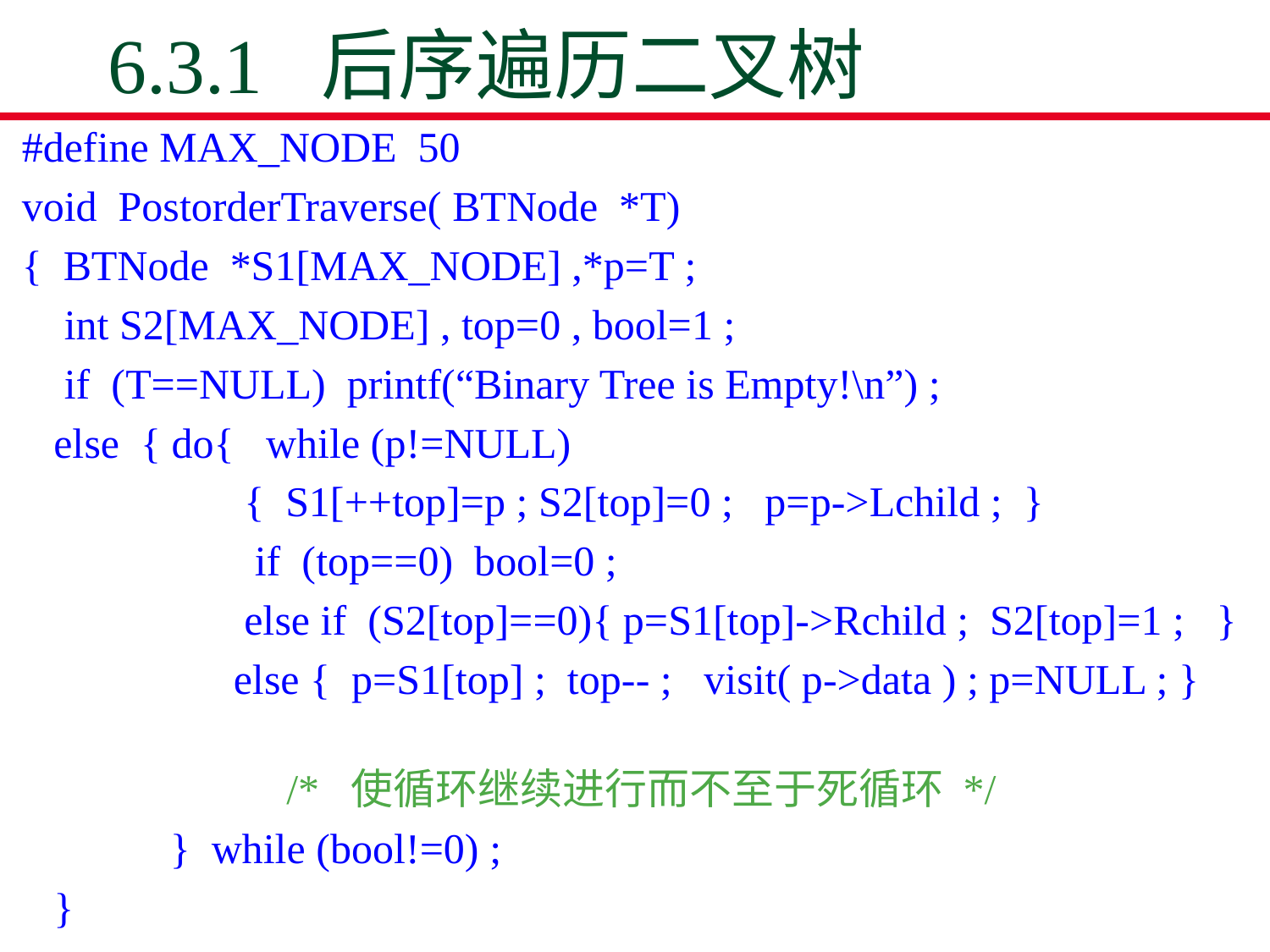

# 6.3.1  后序遍历二叉树
#define MAX_NODE  50
void  PostorderTraverse( BTNode  *T)
{  BTNode  *S1[MAX_NODE] ,*p=T ;
    int S2[MAX_NODE] , top=0 , bool=1 ;
    if  (T==NULL)  printf(“Binary Tree is Empty!\n”) ;
   else  { do{   while (p!=NULL)
                     {  S1[++top]=p ; S2[top]=0 ;   p=p->Lchild ;  }
                      if  (top==0)  bool=0 ;
                     else if  (S2[top]==0){ p=S1[top]->Rchild ;  S2[top]=1 ;   }
                    else {  p=S1[top] ;  top-- ;   visit( p->data ) ; p=NULL ; }
                         /*  使循环继续进行而不至于死循环 */
              }  while (bool!=0) ;
   }
}